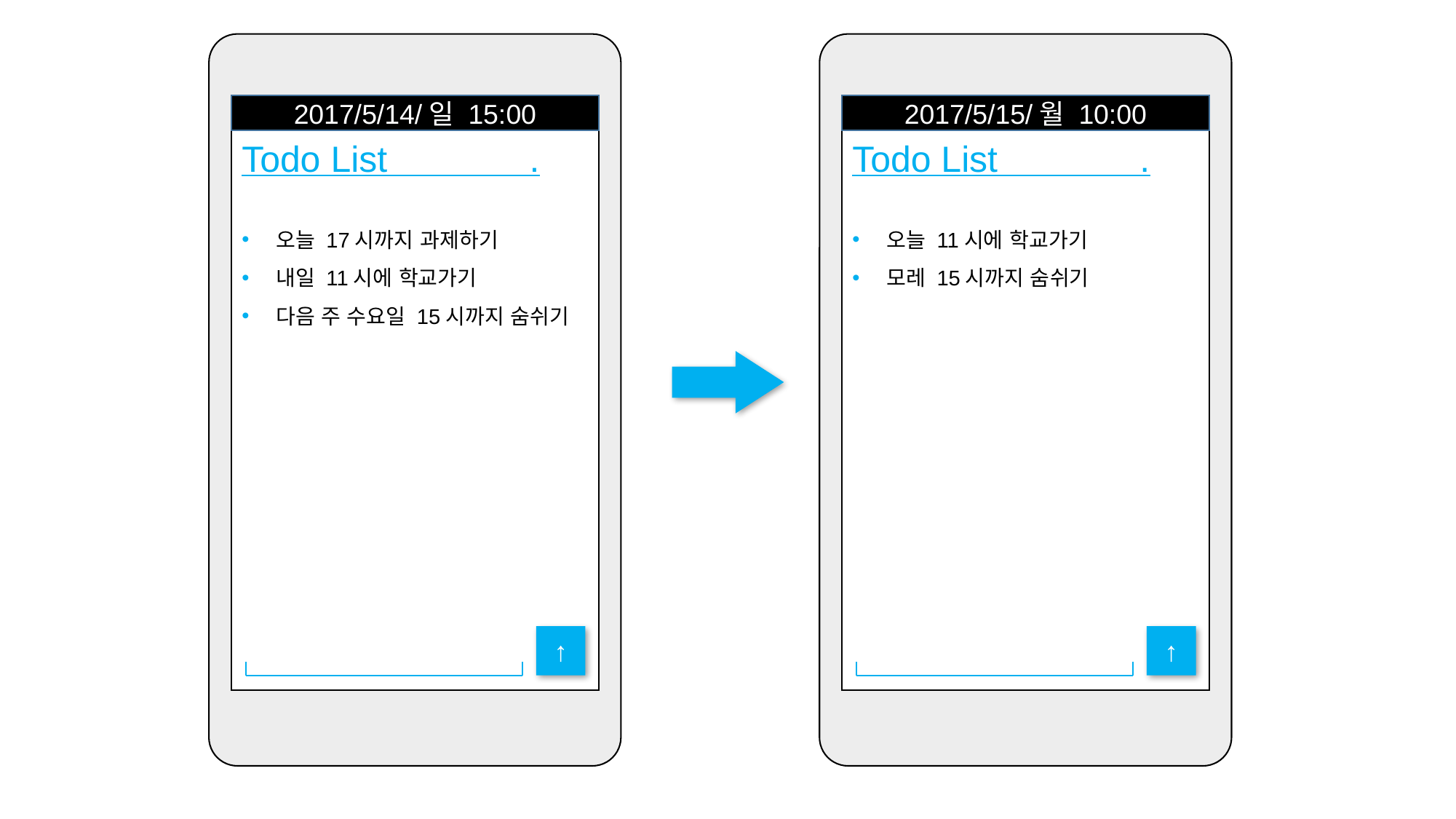

2017/5/15/월 10:00
Todo List              .
↑

2017/5/14/일 15:00
Todo List              .
오늘 11시에 학교가기
모레 15시까지 숨쉬기
오늘 17시까지 과제하기
내일 11시에 학교가기
다음 주 수요일 15시까지 숨쉬기

↑